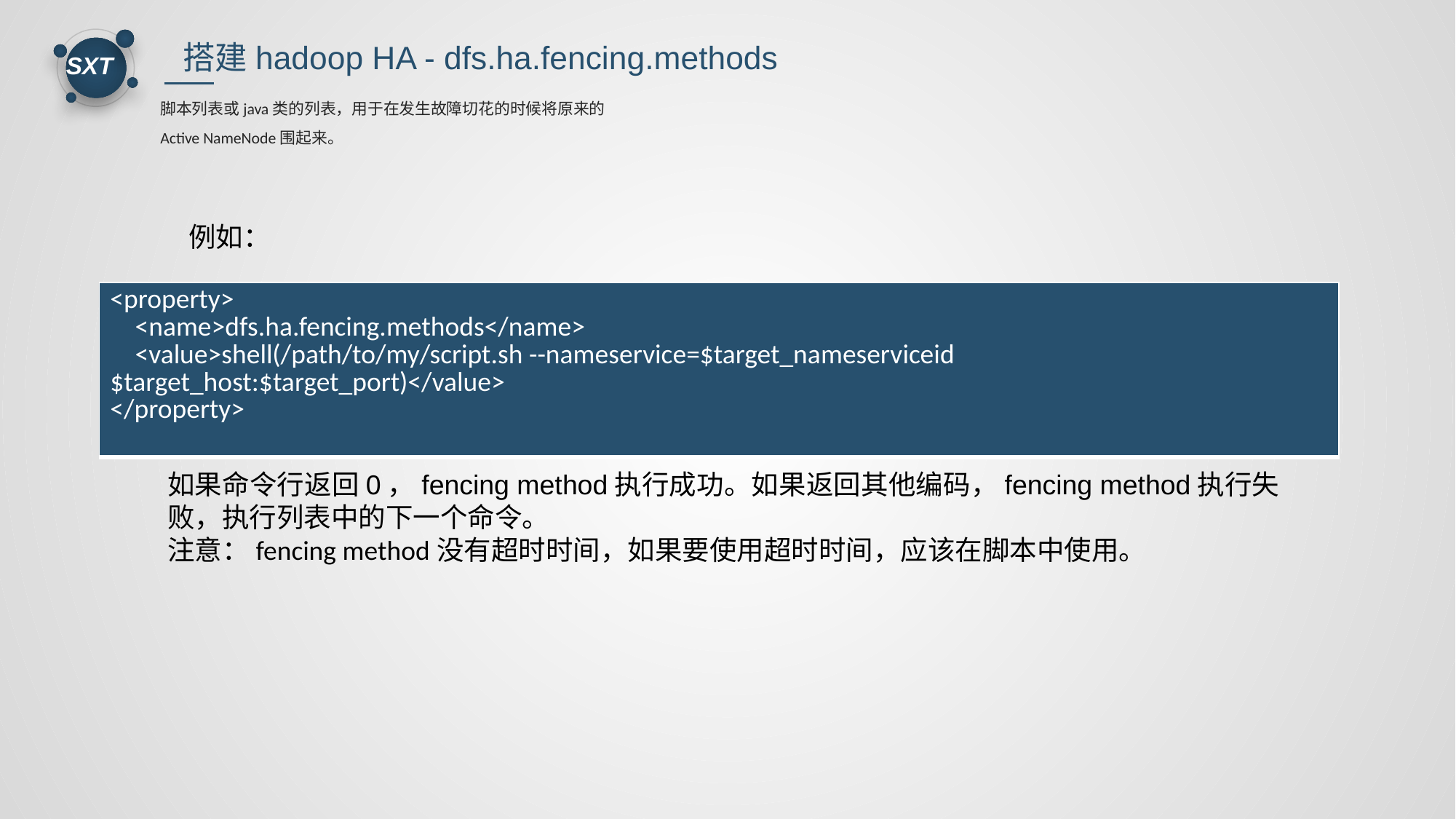

搭建hadoop HA - dfs.ha.fencing.methods
脚本列表或java类的列表，用于在发生故障切花的时候将原来的Active NameNode围起来。
例如：
| <property> <name>dfs.ha.fencing.methods</name> <value>shell(/path/to/my/script.sh --nameservice=$target\_nameserviceid $target\_host:$target\_port)</value> </property> |
| --- |
如果命令行返回0，fencing method执行成功。如果返回其他编码，fencing method执行失败，执行列表中的下一个命令。
注意：fencing method没有超时时间，如果要使用超时时间，应该在脚本中使用。